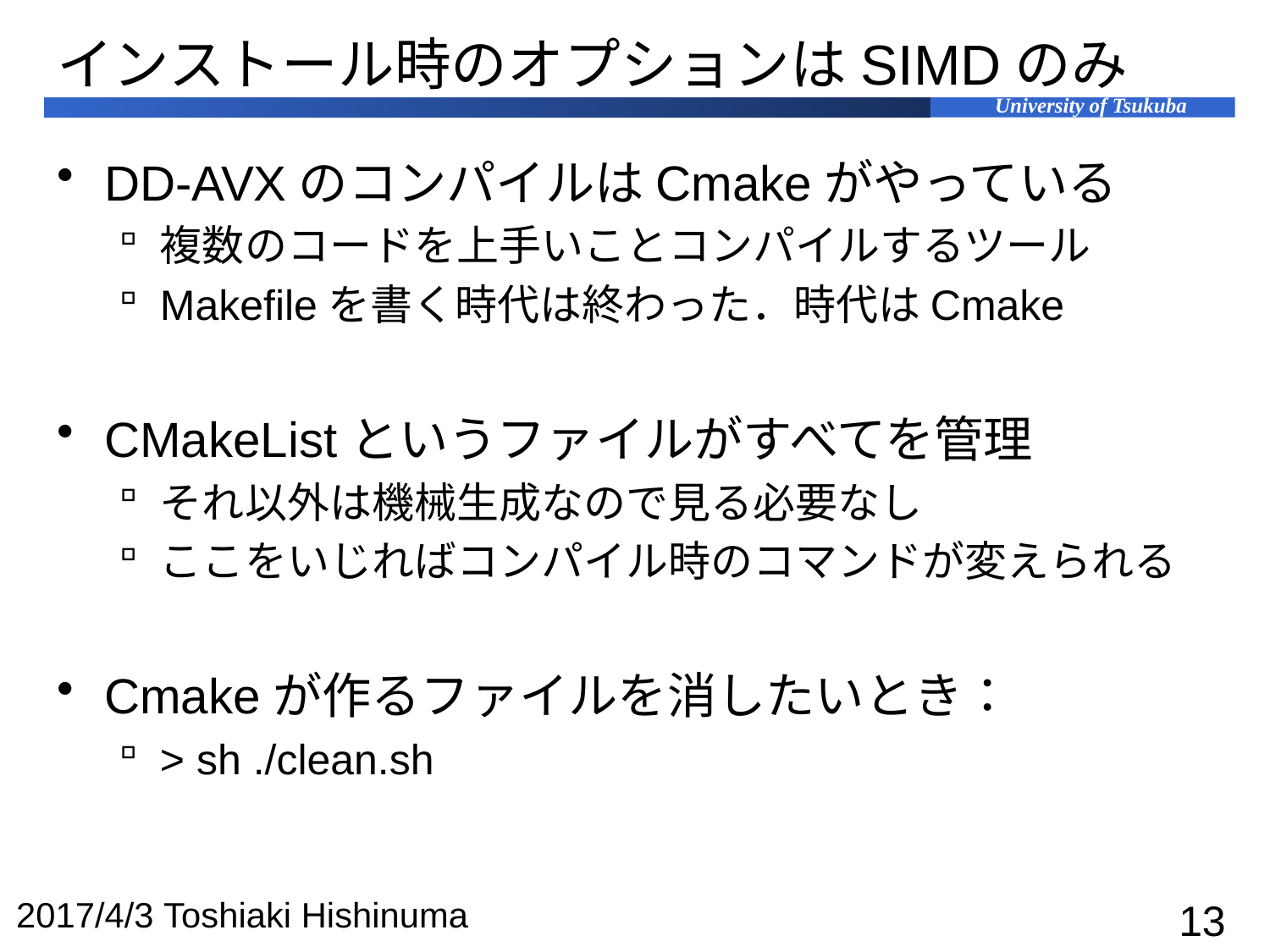

# インストール時のオプションはSIMDのみ
DD-AVXのコンパイルはCmakeがやっている
複数のコードを上手いことコンパイルするツール
Makefileを書く時代は終わった．時代はCmake

CMakeListというファイルがすべてを管理
それ以外は機械生成なので見る必要なし
ここをいじればコンパイル時のコマンドが変えられる

Cmakeが作るファイルを消したいとき：
> sh ./clean.sh
2017/4/3 Toshiaki Hishinuma
13